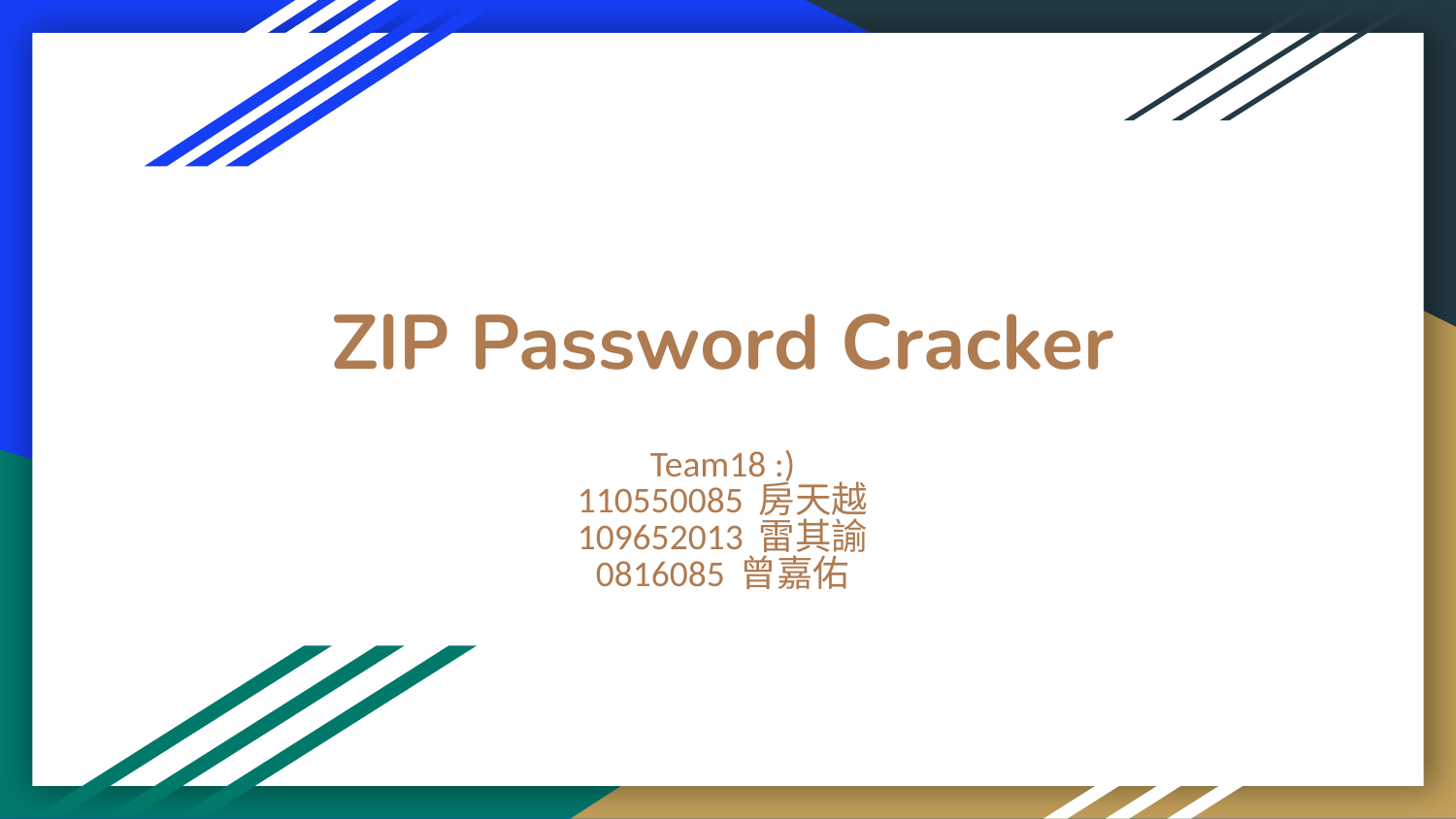

# ZIP Password Cracker
Team18 :)
110550085 房天越
109652013 雷其諭
0816085 曾嘉佑